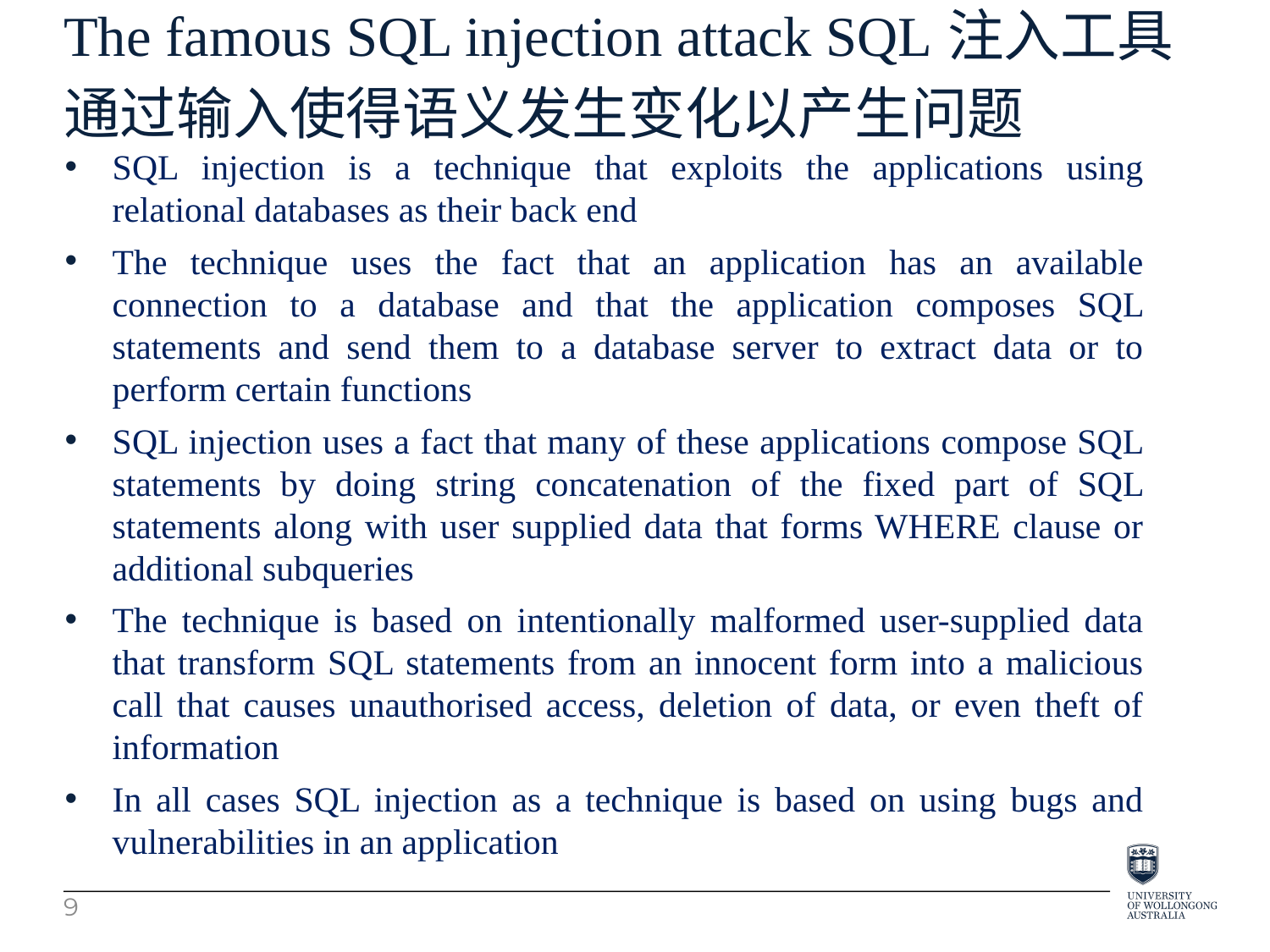

The famous SQL injection attack SQL注入工具
通过输入使得语义发生变化以产生问题
SQL injection is a technique that exploits the applications using relational databases as their back end
The technique uses the fact that an application has an available connection to a database and that the application composes SQL statements and send them to a database server to extract data or to perform certain functions
SQL injection uses a fact that many of these applications compose SQL statements by doing string concatenation of the fixed part of SQL statements along with user supplied data that forms WHERE clause or additional subqueries
The technique is based on intentionally malformed user-supplied data that transform SQL statements from an innocent form into a malicious call that causes unauthorised access, deletion of data, or even theft of information
In all cases SQL injection as a technique is based on using bugs and vulnerabilities in an application
9